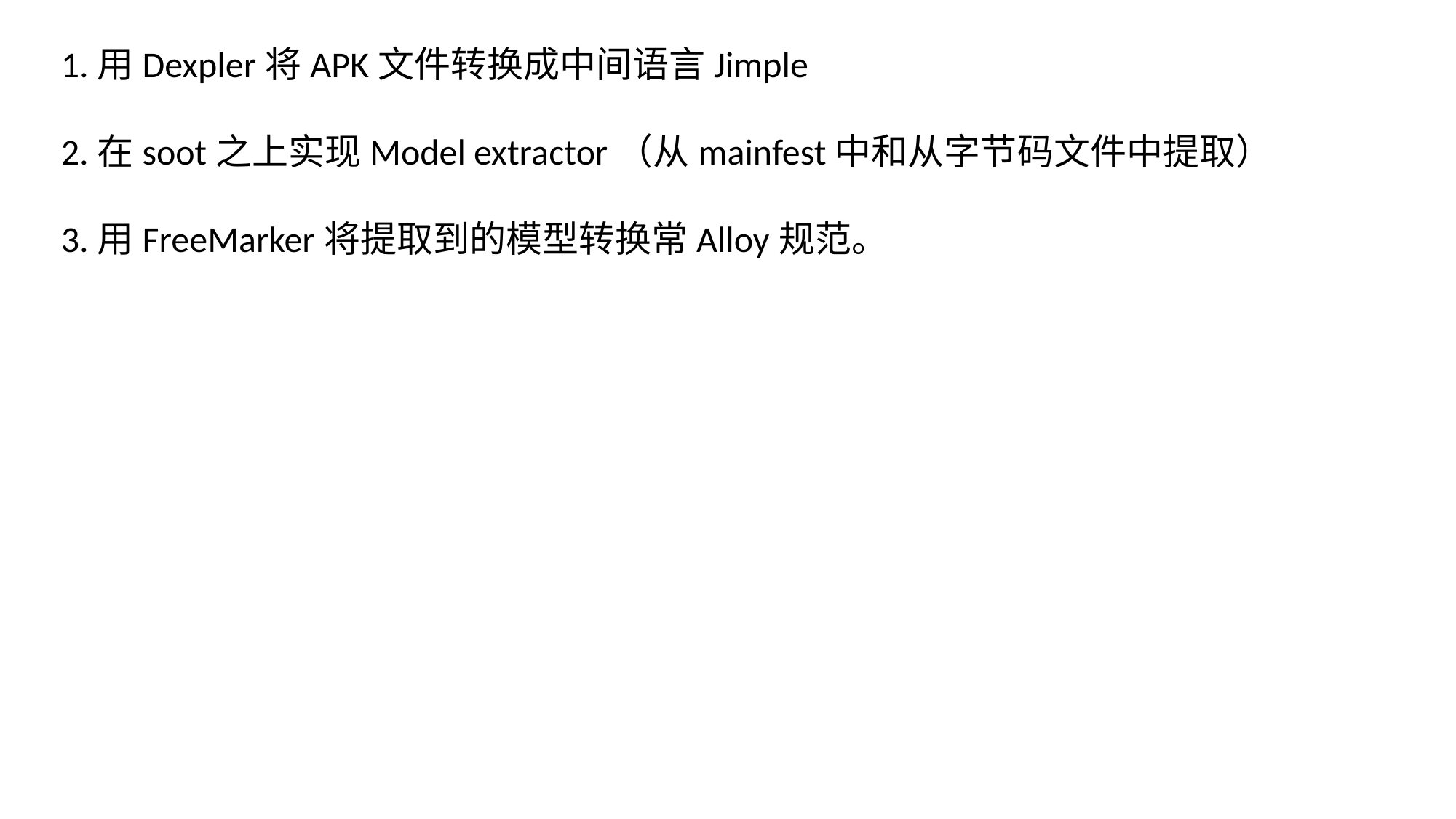

1.用Dexpler将APK文件转换成中间语言Jimple

2.在soot之上实现Model extractor（从mainfest中和从字节码文件中提取）

3.用FreeMarker将提取到的模型转换常Alloy规范。